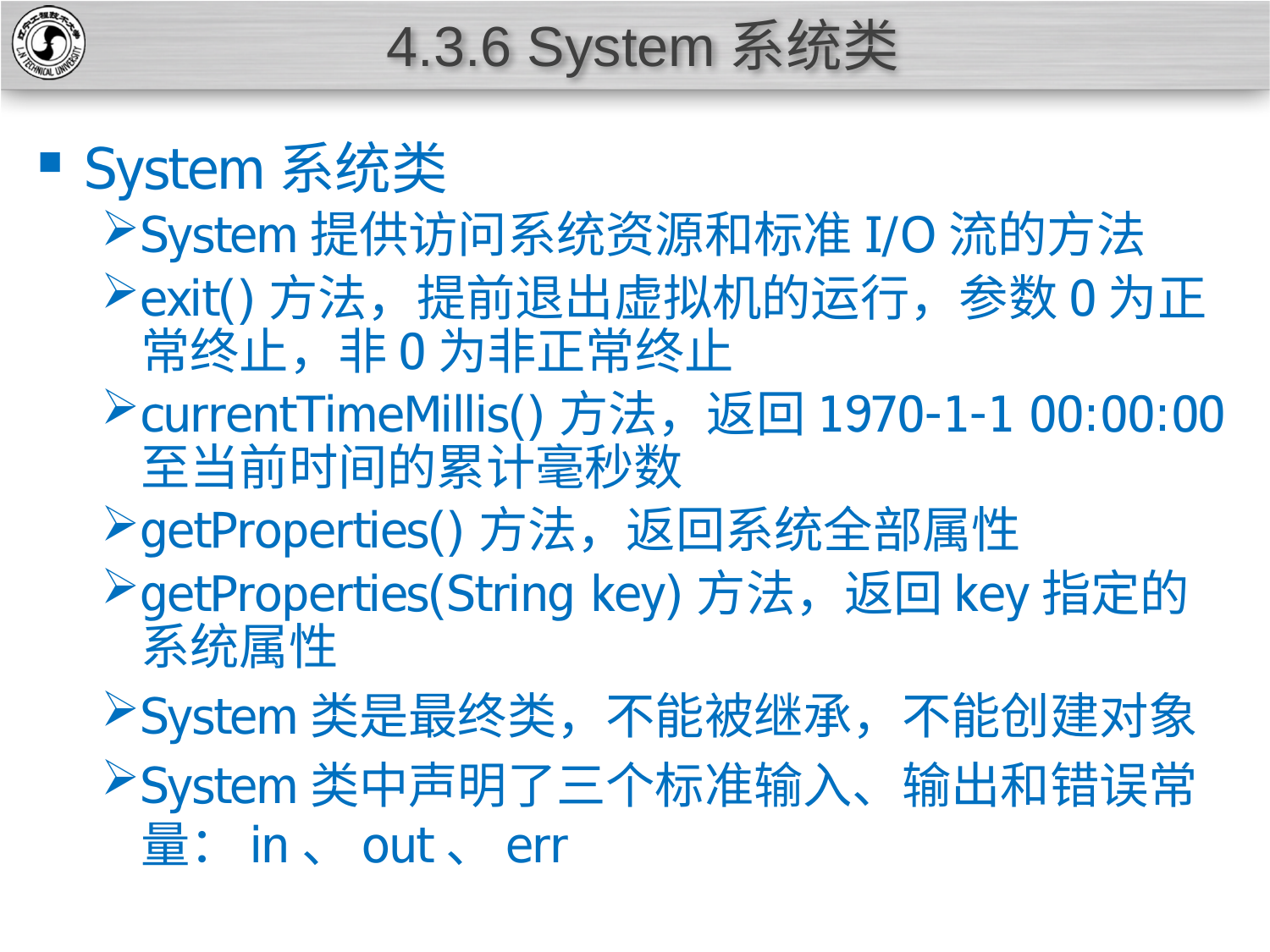

# 4.3.6 System系统类
System系统类
System提供访问系统资源和标准I/O流的方法
exit()方法，提前退出虚拟机的运行，参数0为正常终止，非0为非正常终止
currentTimeMillis()方法，返回1970-1-1 00:00:00至当前时间的累计毫秒数
getProperties()方法，返回系统全部属性
getProperties(String key)方法，返回key指定的系统属性
System类是最终类，不能被继承，不能创建对象
System类中声明了三个标准输入、输出和错误常量：in、out、err